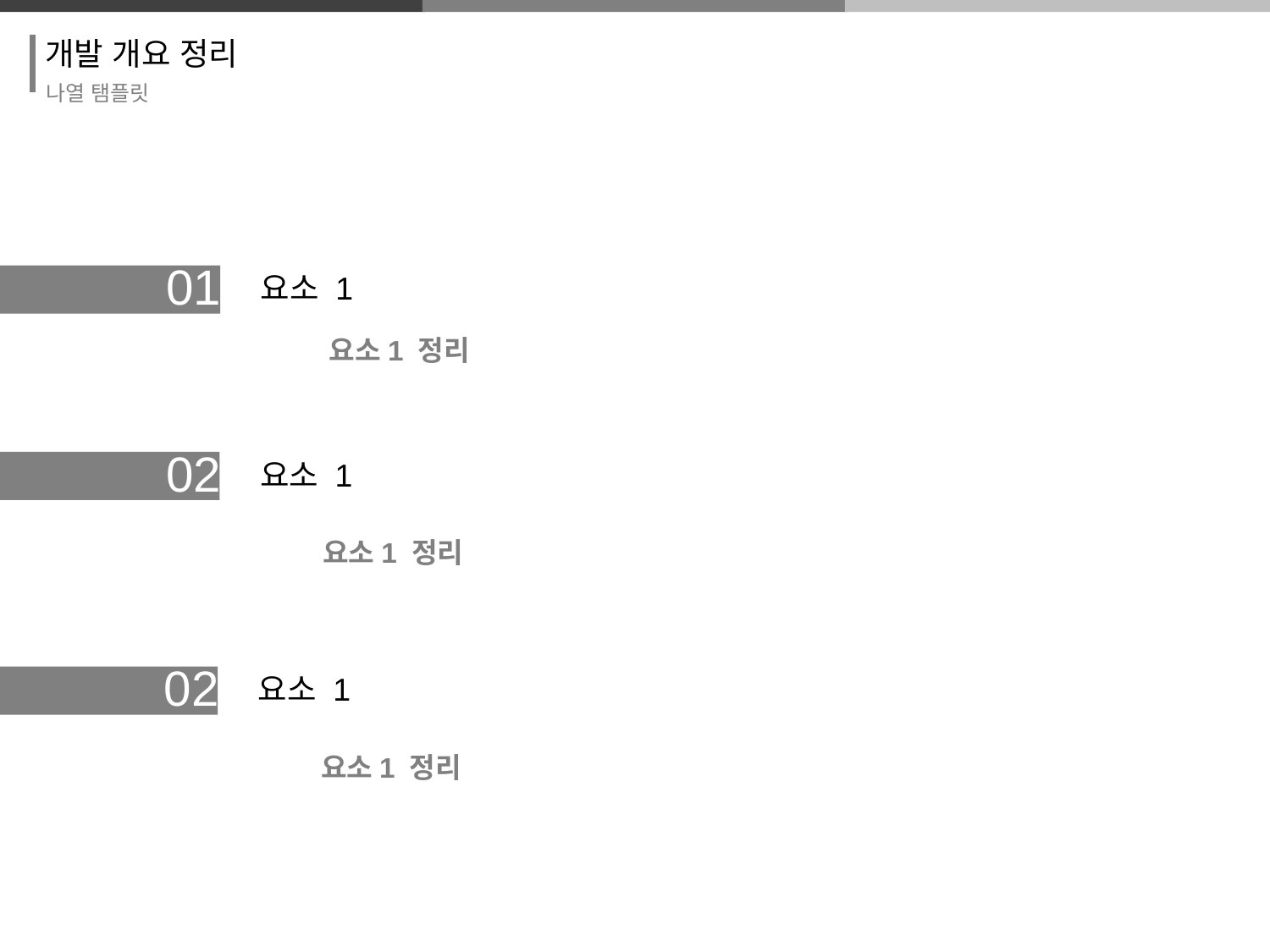

개발 개요 정리

나열 탬플릿
01
요소 1

요소1 정리
02
요소 1

요소1 정리
02
요소 1

요소1 정리